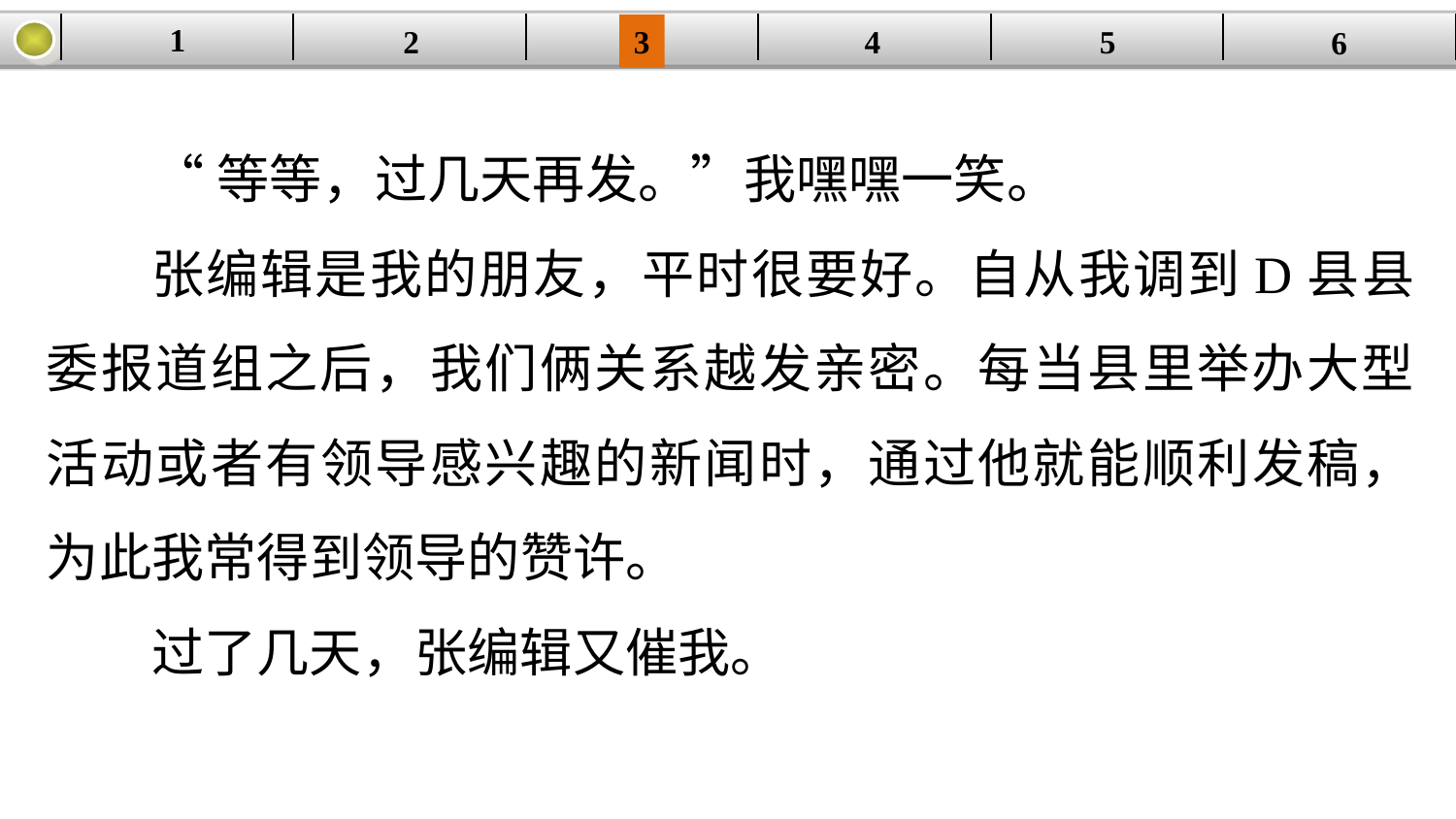

1
|  |  |  |  |  |  |
| --- | --- | --- | --- | --- | --- |
2
3
4
5
6

“等等，过几天再发。”我嘿嘿一笑。
张编辑是我的朋友，平时很要好。自从我调到D县县委报道组之后，我们俩关系越发亲密。每当县里举办大型活动或者有领导感兴趣的新闻时，通过他就能顺利发稿，为此我常得到领导的赞许。
过了几天，张编辑又催我。